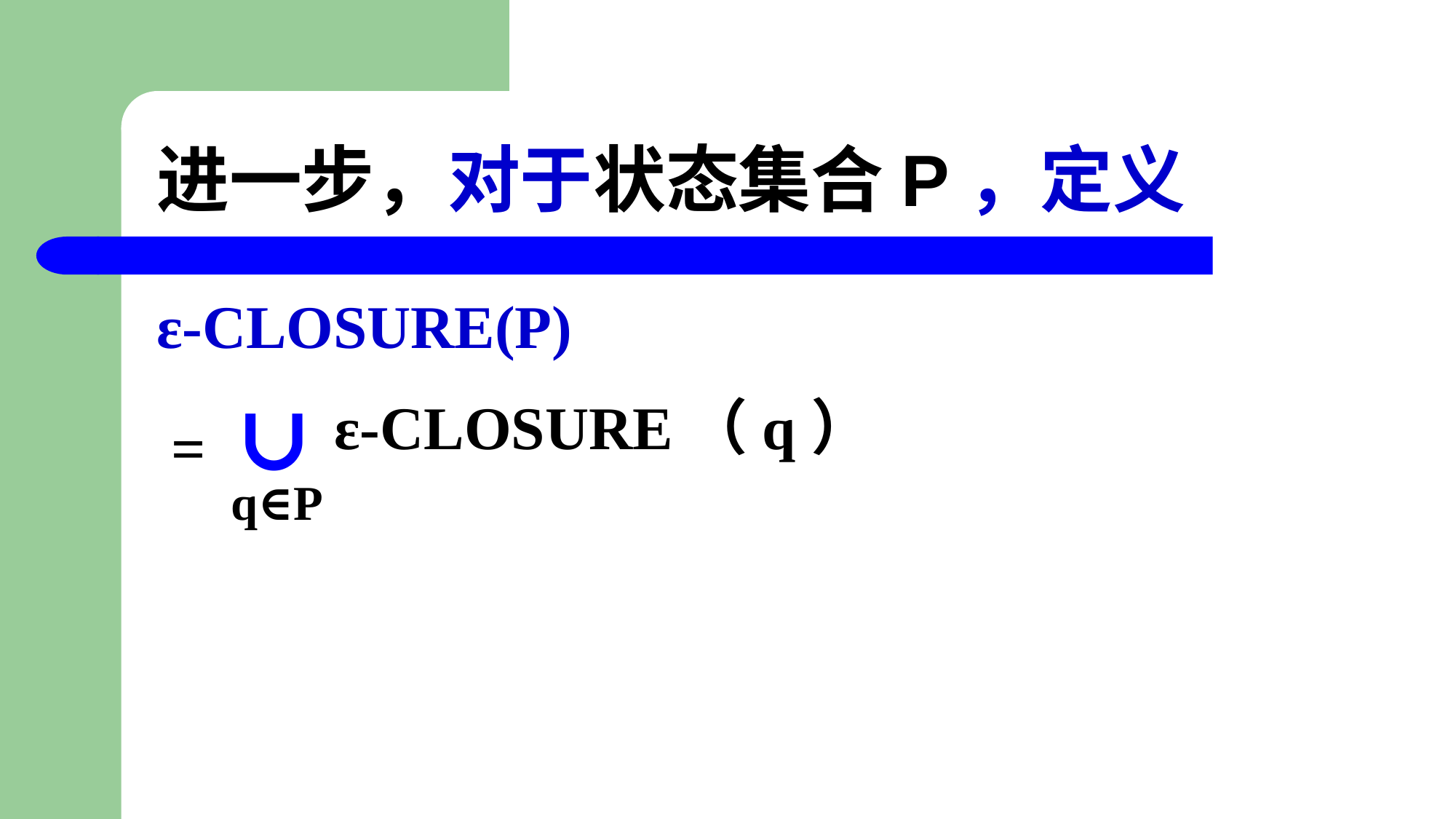

# 进一步，对于状态集合P，定义
ε-CLOSURE(P)
 =  ∪
ε-CLOSURE（q）
q∈P